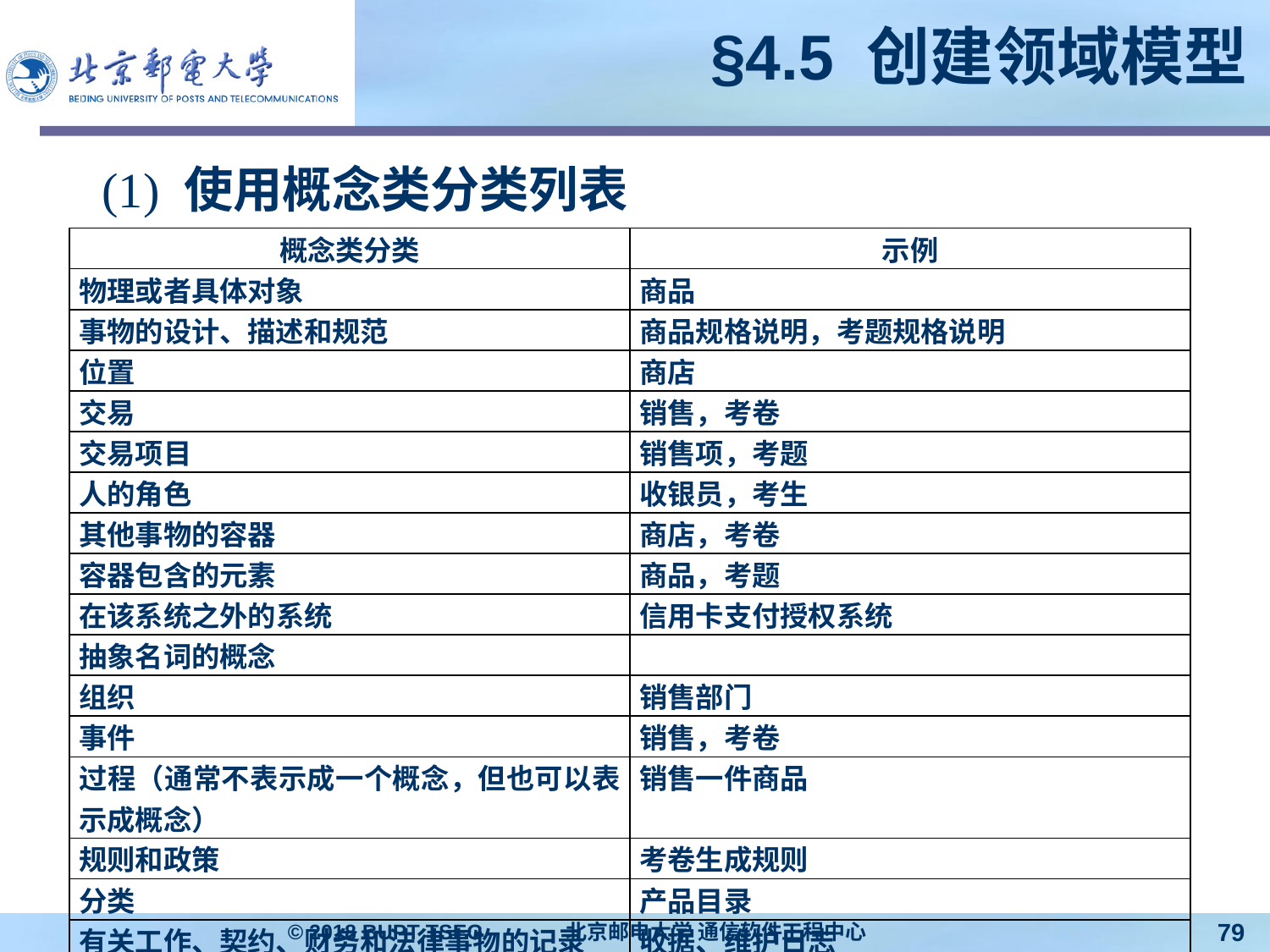

# §4.5 创建领域模型
(1) 使用概念类分类列表

| 概念类分类 | 示例 |
| --- | --- |
| 物理或者具体对象 | 商品 |
| 事物的设计、描述和规范 | 商品规格说明，考题规格说明 |
| 位置 | 商店 |
| 交易 | 销售，考卷 |
| 交易项目 | 销售项，考题 |
| 人的角色 | 收银员，考生 |
| 其他事物的容器 | 商店，考卷 |
| 容器包含的元素 | 商品，考题 |
| 在该系统之外的系统 | 信用卡支付授权系统 |
| 抽象名词的概念 |  |
| 组织 | 销售部门 |
| 事件 | 销售，考卷 |
| 过程（通常不表示成一个概念，但也可以表示成概念） | 销售一件商品 |
| 规则和政策 | 考卷生成规则 |
| 分类 | 产品目录 |
| 有关工作、契约、财务和法律事物的记录 | 收据、维护日志 |
| 财务设施及服务 |  |
© 2018 BUPT TSEG             北京邮电大学 通信软件工程中心